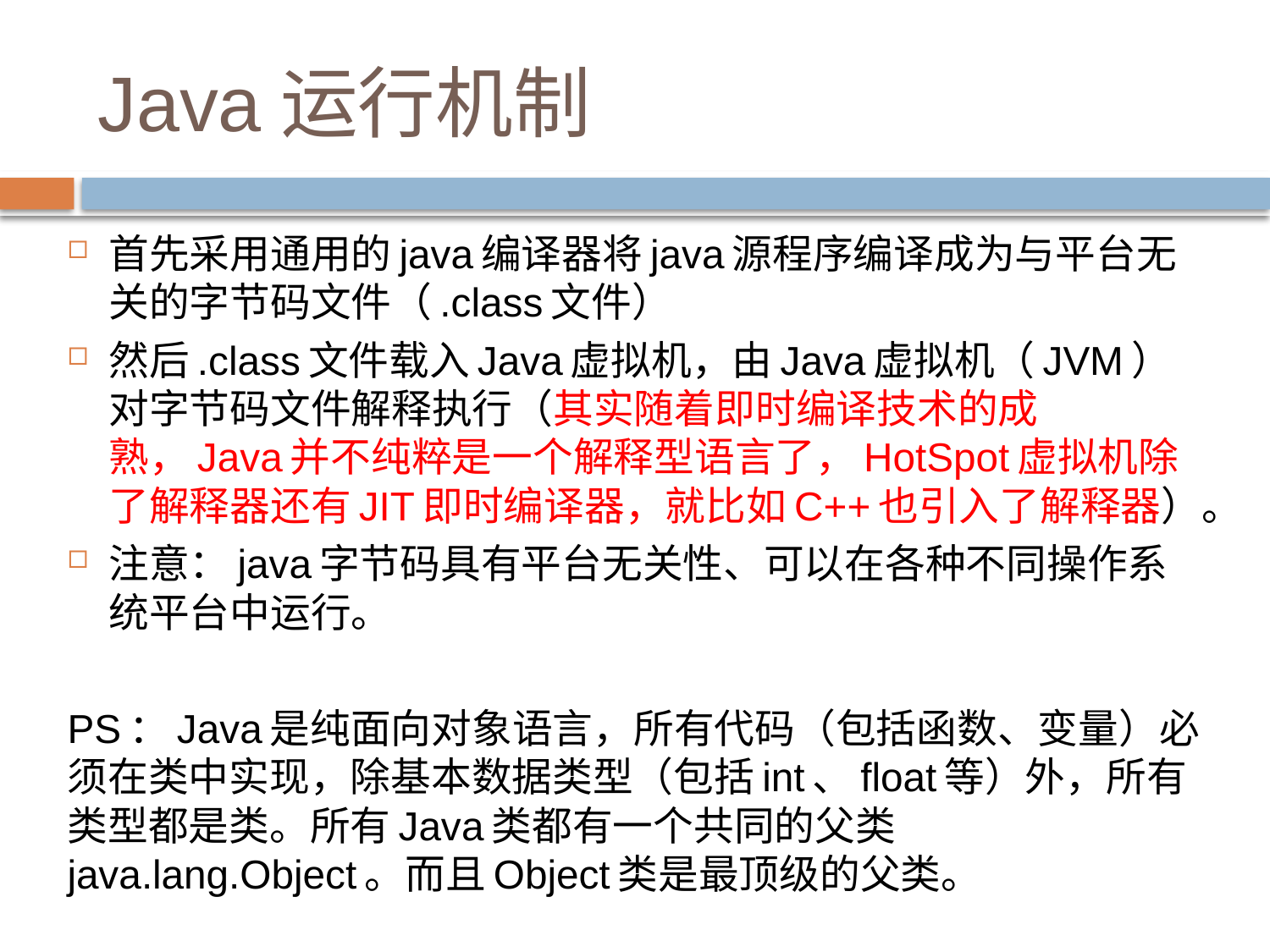

# Java运行机制
首先采用通用的java编译器将java源程序编译成为与平台无关的字节码文件（.class文件）
然后.class文件载入Java虚拟机，由Java虚拟机（JVM）对字节码文件解释执行（其实随着即时编译技术的成熟，Java并不纯粹是一个解释型语言了，HotSpot虚拟机除了解释器还有JIT即时编译器，就比如C++也引入了解释器）。
注意：java字节码具有平台无关性、可以在各种不同操作系统平台中运行。

PS：Java是纯面向对象语言，所有代码（包括函数、变量）必须在类中实现，除基本数据类型（包括int、float等）外，所有类型都是类。所有Java类都有一个共同的父类java.lang.Object。而且Object类是最顶级的父类。